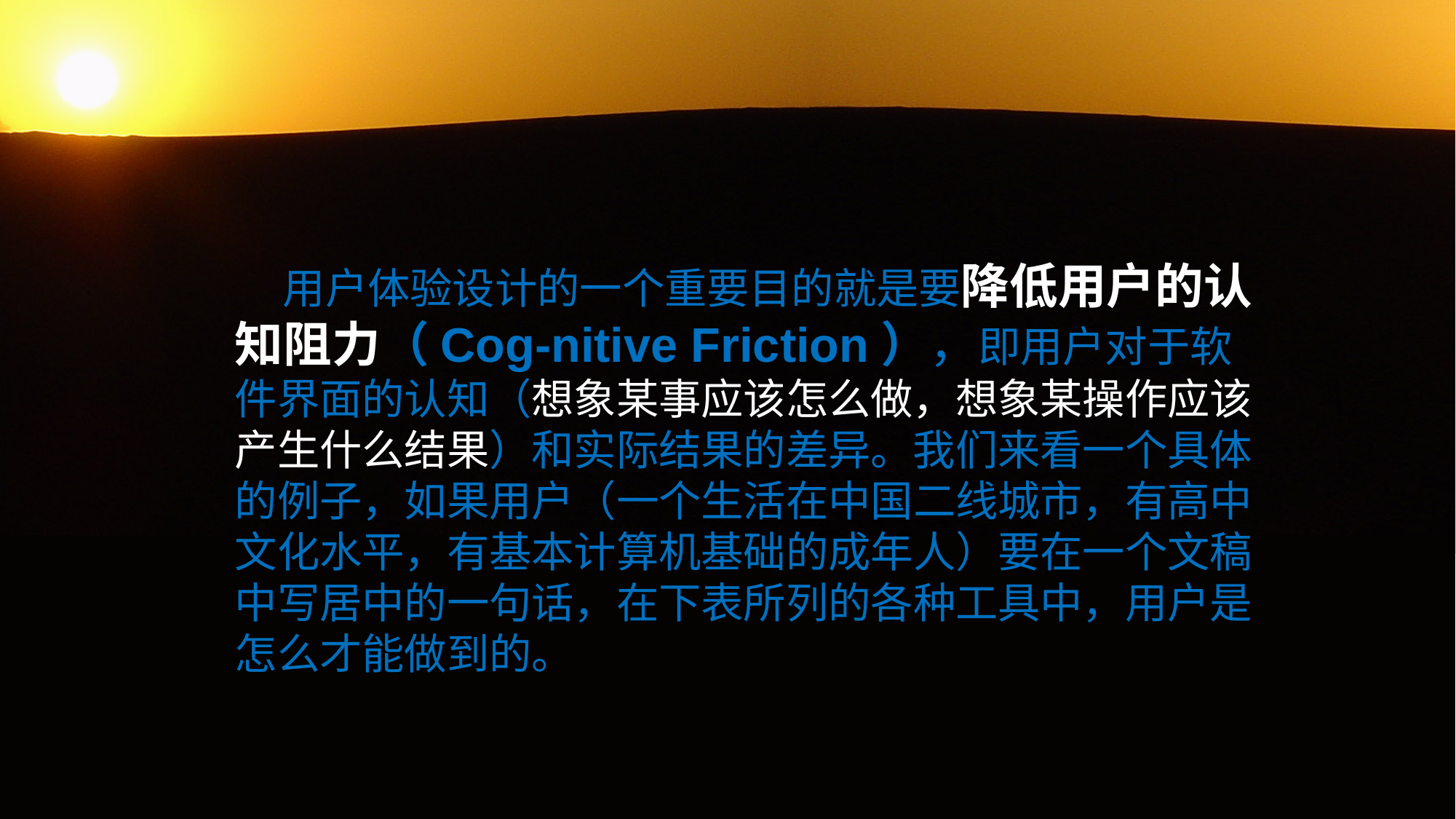

用户体验设计的一个重要目的就是要降低用户的认知阻力（Cog-nitive Friction），即用户对于软件界面的认知（想象某事应该怎么做，想象某操作应该产生什么结果）和实际结果的差异。我们来看一个具体的例子，如果用户（一个生活在中国二线城市，有高中文化水平，有基本计算机基础的成年人）要在一个文稿中写居中的一句话，在下表所列的各种工具中，用户是怎么才能做到的。